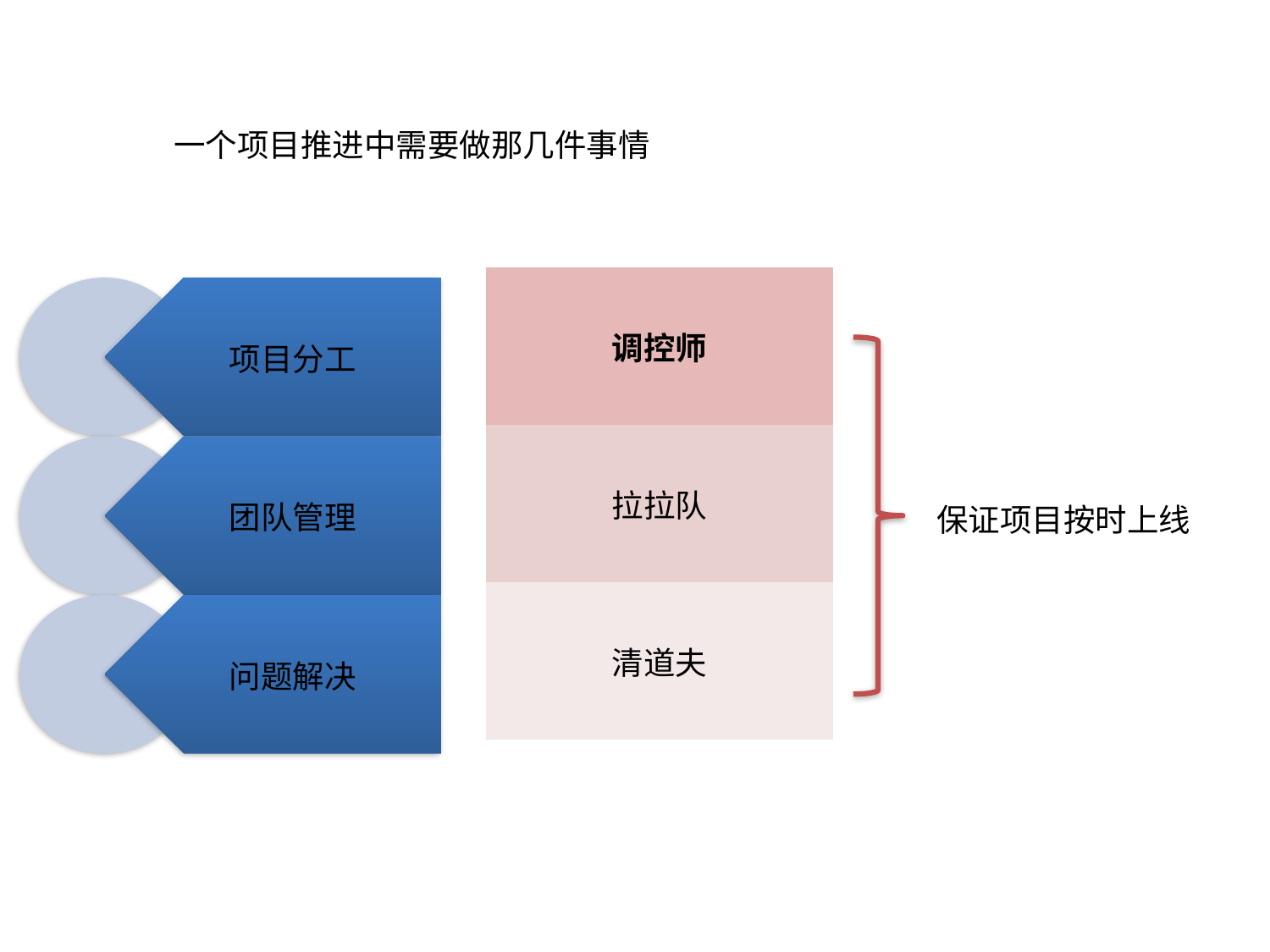

一个项目推进中需要做那几件事情
| 调控师 |
| --- |
| 拉拉队 |
| 清道夫 |
项目分工
团队管理
问题解决

保证项目按时上线